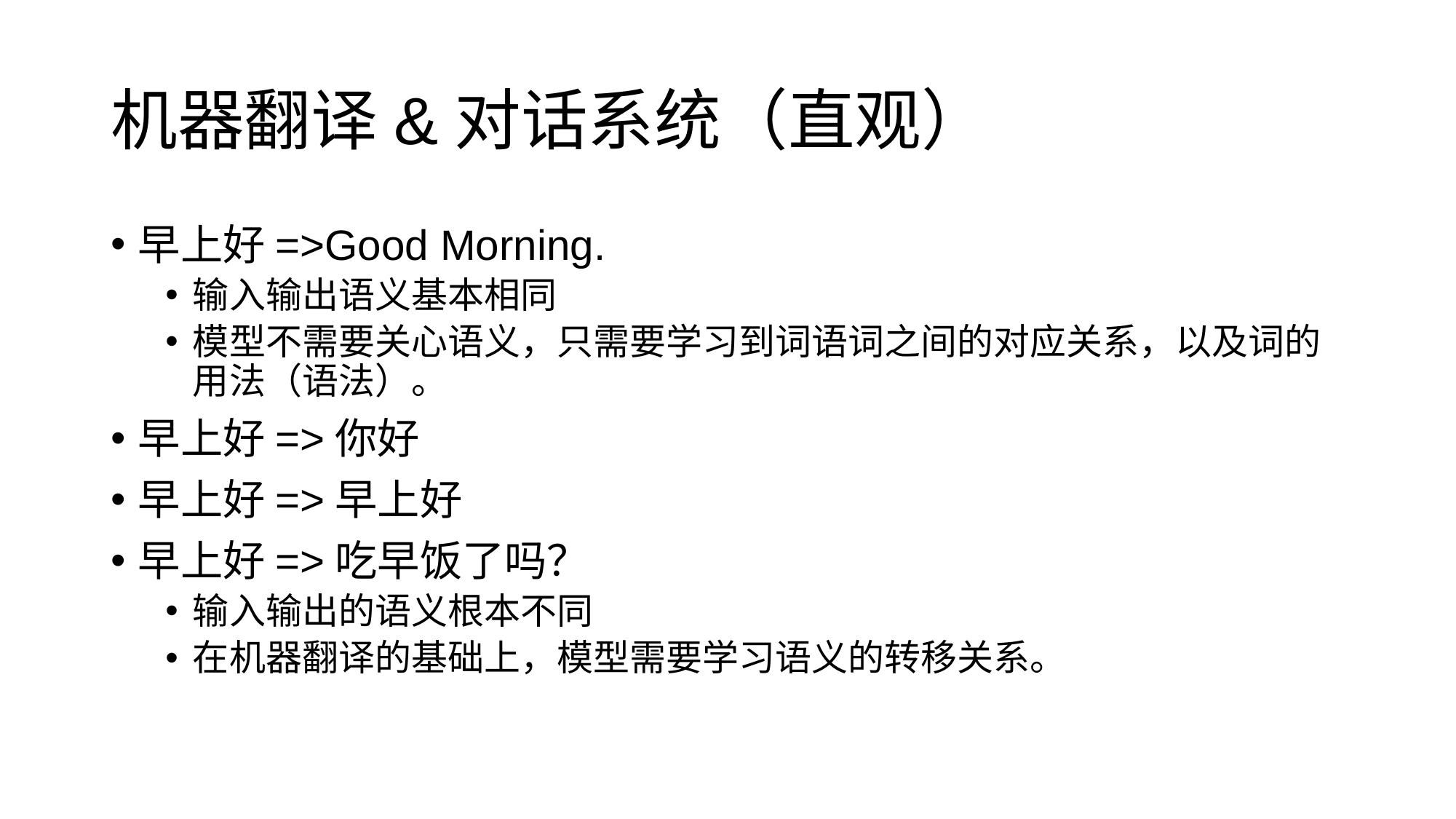

# 机器翻译&对话系统（直观）
早上好=>Good Morning.
输入输出语义基本相同
模型不需要关心语义，只需要学习到词语词之间的对应关系，以及词的用法（语法）。
早上好=>你好
早上好=>早上好
早上好=>吃早饭了吗？
输入输出的语义根本不同
在机器翻译的基础上，模型需要学习语义的转移关系。